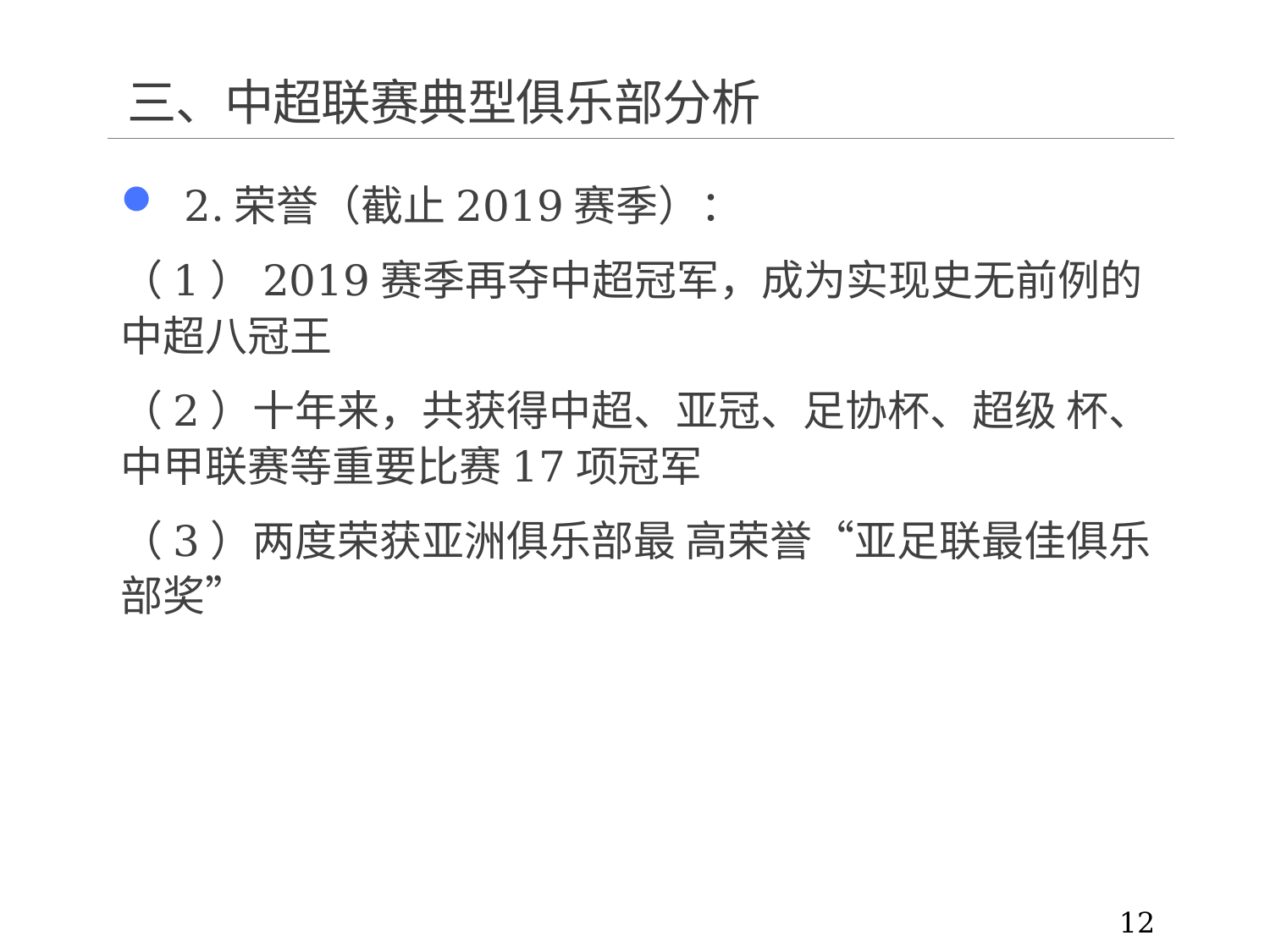

# 三、中超联赛典型俱乐部分析
2.荣誉（截止2019赛季）：
（1）2019赛季再夺中超冠军，成为实现史无前例的中超八冠王
（2）十年来，共获得中超、亚冠、足协杯、超级 杯、中甲联赛等重要比赛17项冠军
（3）两度荣获亚洲俱乐部最 高荣誉“亚足联最佳俱乐部奖”
12